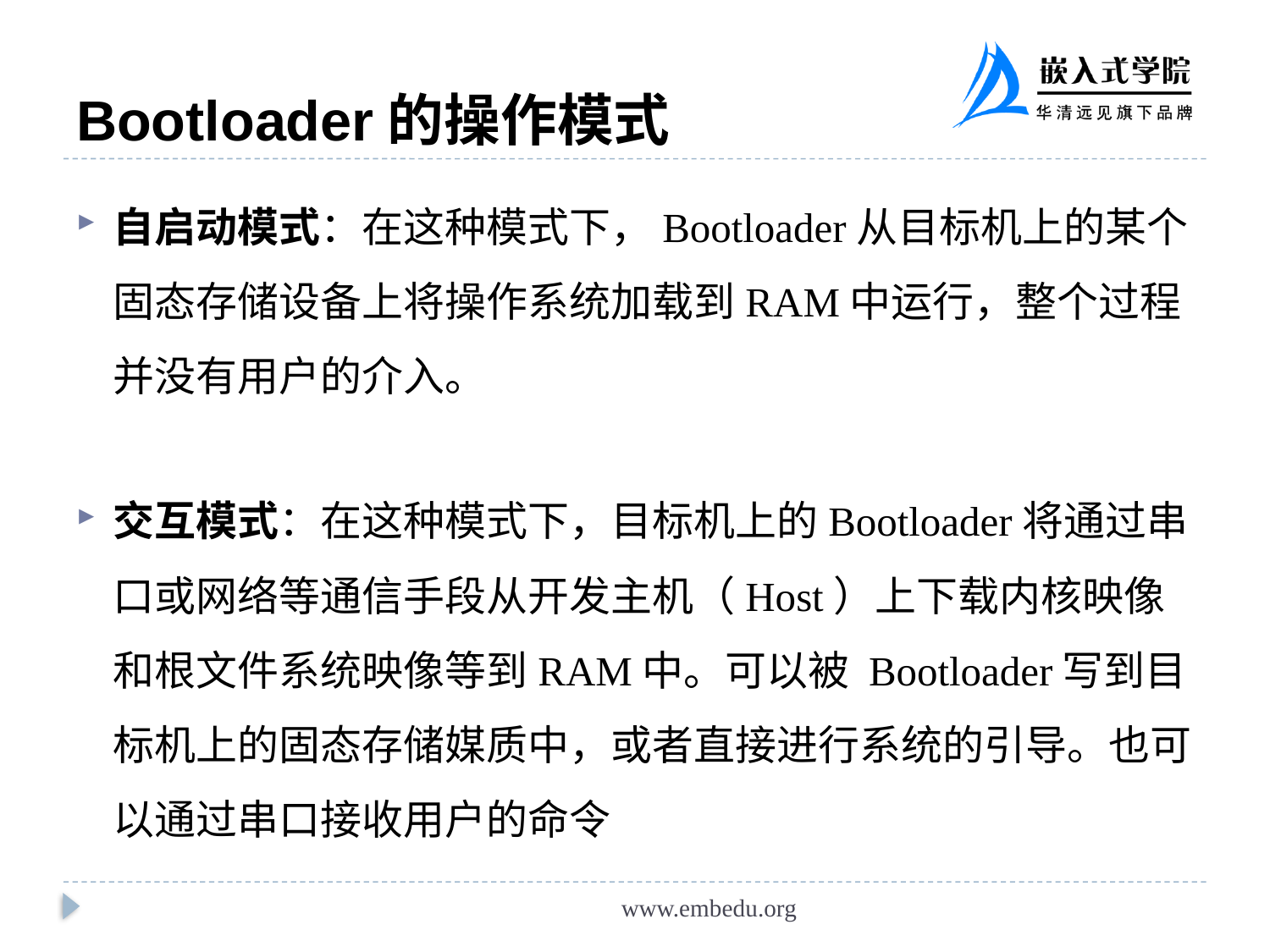

# Bootloader的操作模式
自启动模式：在这种模式下，Bootloader从目标机上的某个固态存储设备上将操作系统加载到RAM中运行，整个过程并没有用户的介入。

交互模式：在这种模式下，目标机上的Bootloader将通过串口或网络等通信手段从开发主机（Host）上下载内核映像和根文件系统映像等到RAM中。可以被 Bootloader写到目标机上的固态存储媒质中，或者直接进行系统的引导。也可以通过串口接收用户的命令
www.embedu.org